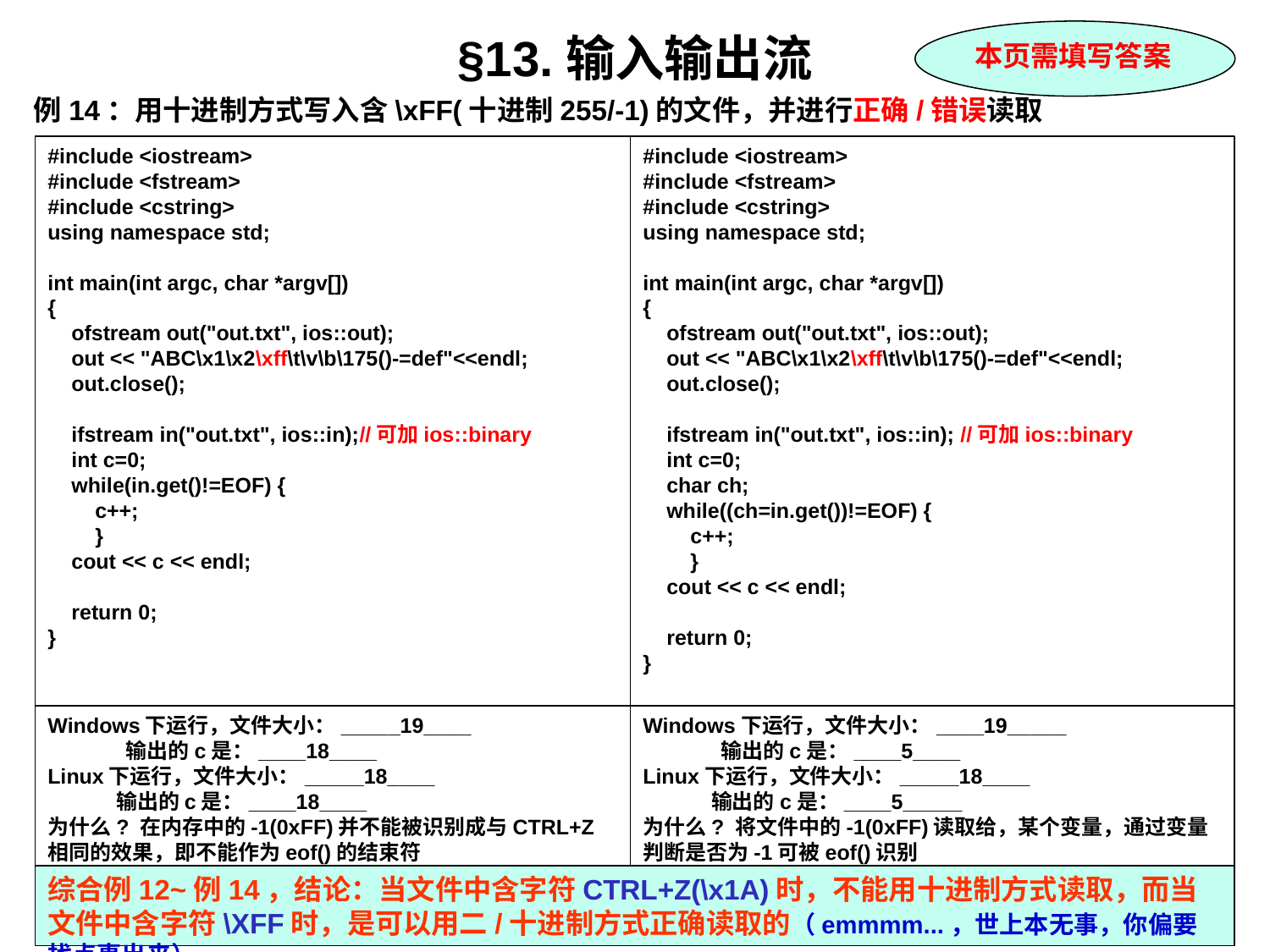

§13.输入输出流
例14：用十进制方式写入含\xFF(十进制255/-1)的文件，并进行正确/错误读取
本页需填写答案
#include <iostream>
#include <fstream>
#include <cstring>
using namespace std;

int main(int argc, char *argv[])
{
    ofstream out("out.txt", ios::out);
    out << "ABC\x1\x2\xff\t\v\b\175()-=def"<<endl;
    out.close();

    ifstream in("out.txt", ios::in);//可加ios::binary
    int c=0;
    while(in.get()!=EOF) {
        c++;
        }
    cout << c << endl;

    return 0;
}
#include <iostream>
#include <fstream>
#include <cstring>
using namespace std;

int main(int argc, char *argv[])
{
    ofstream out("out.txt", ios::out);
    out << "ABC\x1\x2\xff\t\v\b\175()-=def"<<endl;
    out.close();

    ifstream in("out.txt", ios::in); //可加ios::binary
    int c=0;
    char ch;
    while((ch=in.get())!=EOF) {
        c++;
        }
    cout << c << endl;

    return 0;
}
Windows下运行，文件大小：_____19____
               输出的c是：____18____
Linux下运行，文件大小：_____18____
             输出的c是：____18____
为什么? 在内存中的-1(0xFF)并不能被识别成与CTRL+Z相同的效果，即不能作为eof()的结束符
Windows下运行，文件大小：____19_____
               输出的c是：____5____
Linux下运行，文件大小：_____18____
             输出的c是：____5_____
为什么? 将文件中的-1(0xFF)读取给，某个变量，通过变量判断是否为-1可被eof()识别
综合例12~例14，结论：当文件中含字符CTRL+Z(\x1A)时，不能用十进制方式读取，而当文件中含字符\XFF时，是可以用二/十进制方式正确读取的（emmmm...，世上本无事，你偏要找点事出来）